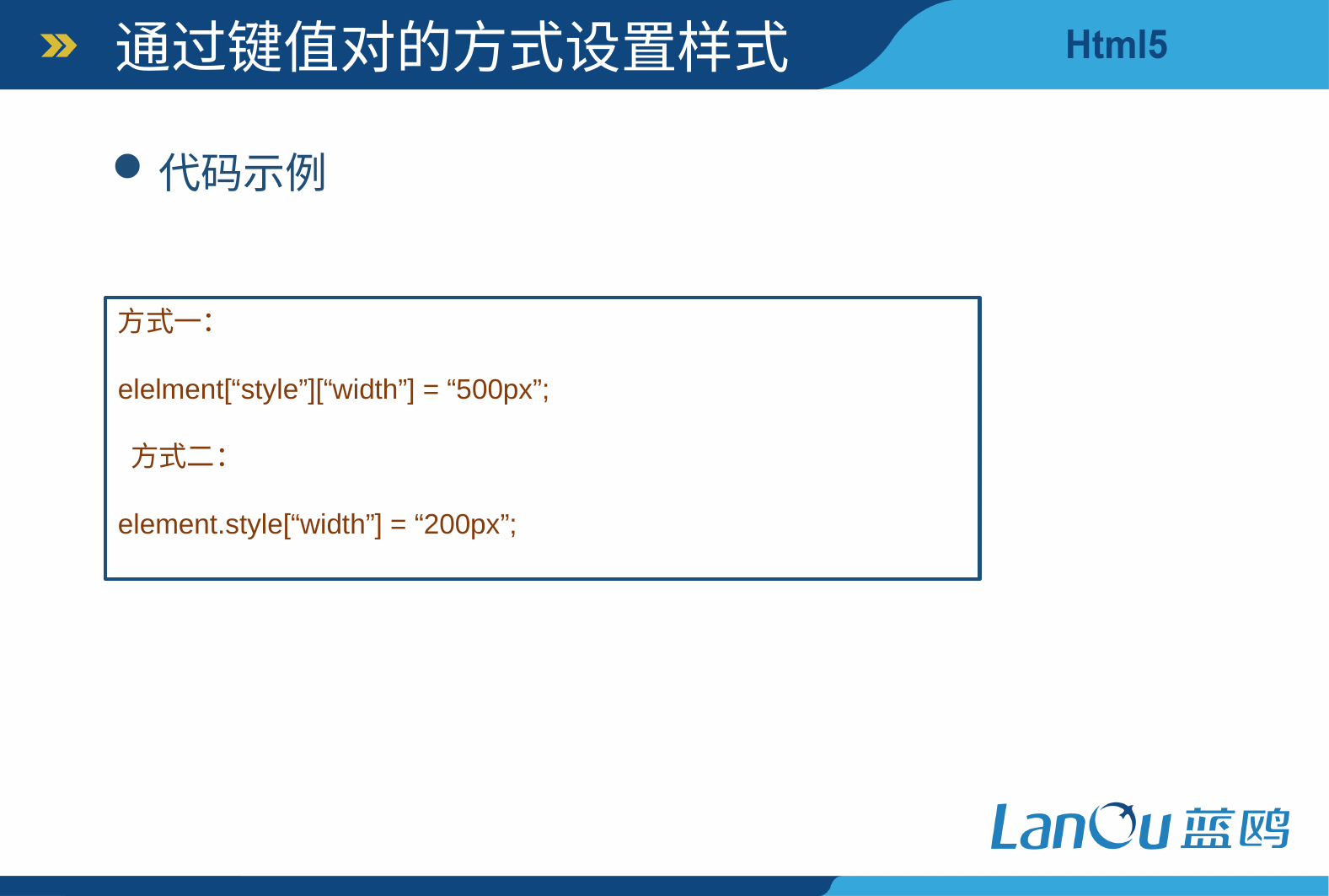

通过键值对的方式设置样式
代码示例

方式一：

elelment[“style”][“width”] = “500px”;

 方式二：

element.style[“width”] = “200px”;